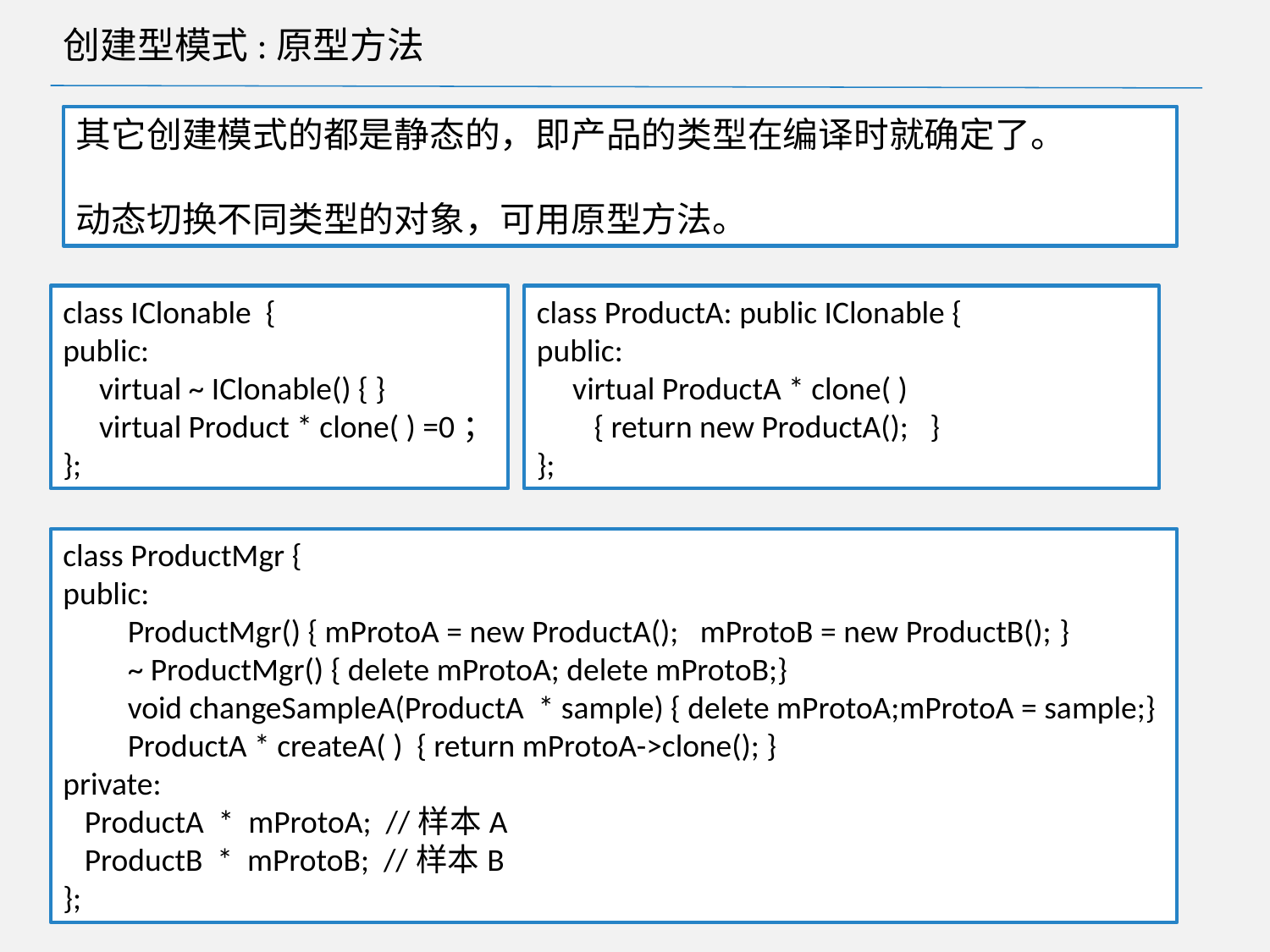

# 创建型模式:原型方法
其它创建模式的都是静态的，即产品的类型在编译时就确定了。

动态切换不同类型的对象，可用原型方法。
class IClonable  {
public:
     virtual ~ IClonable() { }
     virtual Product * clone( ) =0；
};
class ProductA: public IClonable {
public:
     virtual ProductA * clone( )
        { return new ProductA();   }
};
class ProductMgr {
public:
         ProductMgr() { mProtoA = new ProductA();   mProtoB = new ProductB(); }
         ~ ProductMgr() { delete mProtoA; delete mProtoB;}
         void changeSampleA(ProductA  * sample) { delete mProtoA;mProtoA = sample;}
         ProductA * createA( )  { return mProtoA->clone(); }
private:
   ProductA  *  mProtoA;  //样本A
   ProductB  *  mProtoB;  //样本B
};